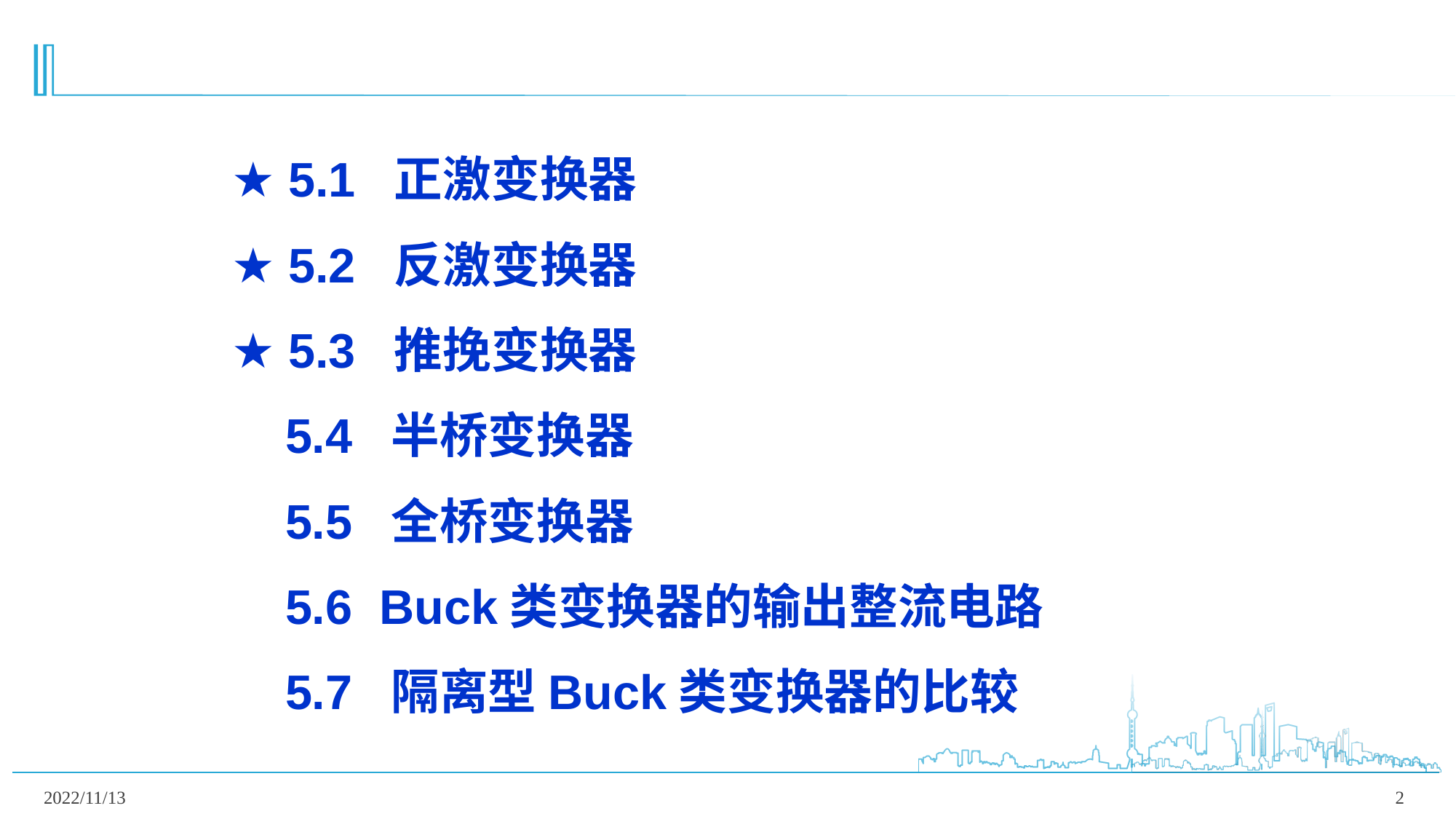

★ 5.1  正激变换器
★ 5.2  反激变换器
★ 5.3  推挽变换器
    5.4  半桥变换器
    5.5  全桥变换器
    5.6  Buck类变换器的输出整流电路
    5.7  隔离型Buck类变换器的比较